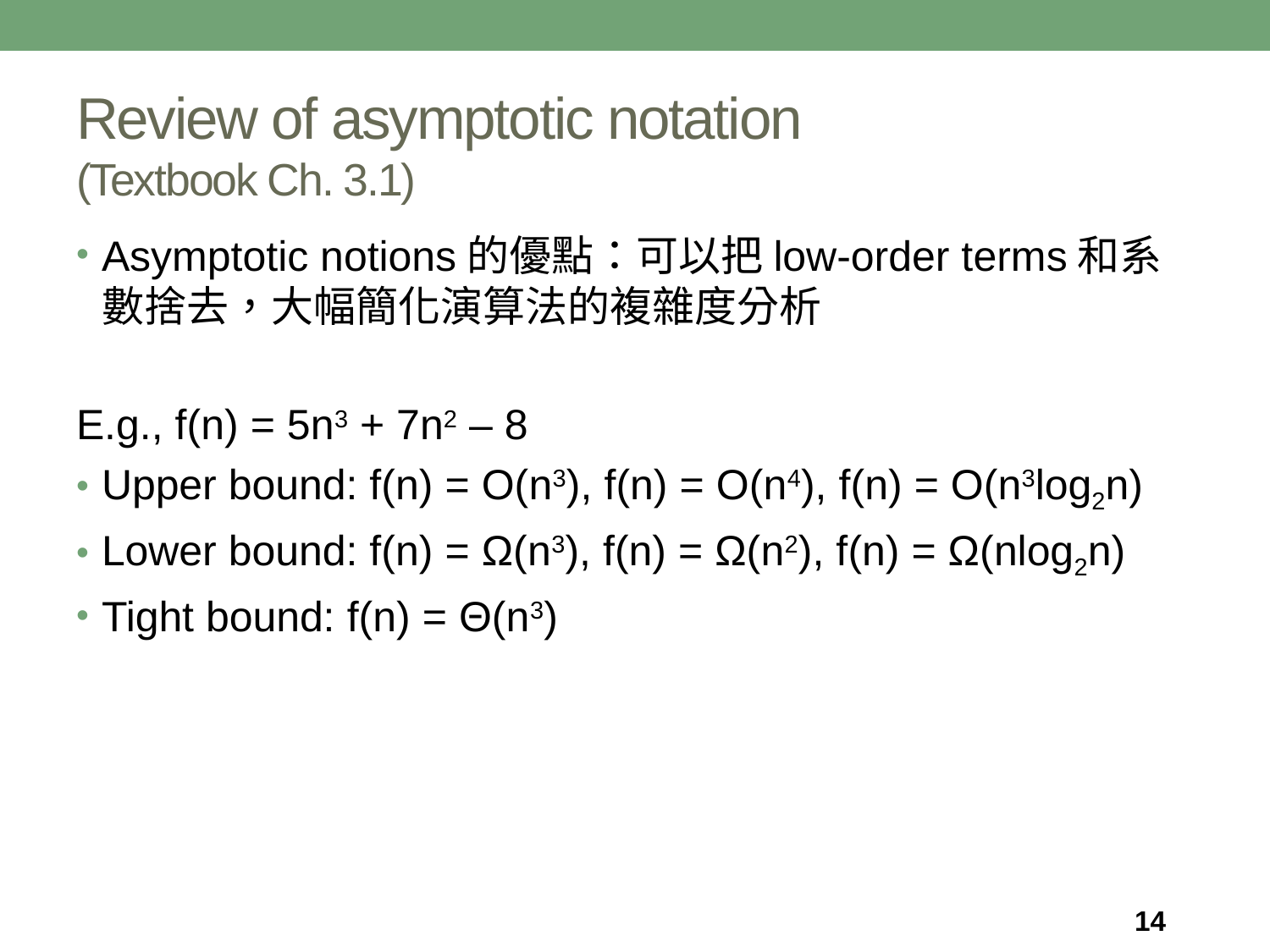

# Review of asymptotic notation (Textbook Ch. 3.1)
Asymptotic notions的優點：可以把low-order terms和系數捨去，大幅簡化演算法的複雜度分析

E.g., f(n) = 5n3 + 7n2 – 8
Upper bound: f(n) = O(n3), f(n) = O(n4), f(n) = O(n3log2n)
Lower bound: f(n) = Ω(n3), f(n) = Ω(n2), f(n) = Ω(nlog2n)
Tight bound: f(n) = Θ(n3)
14